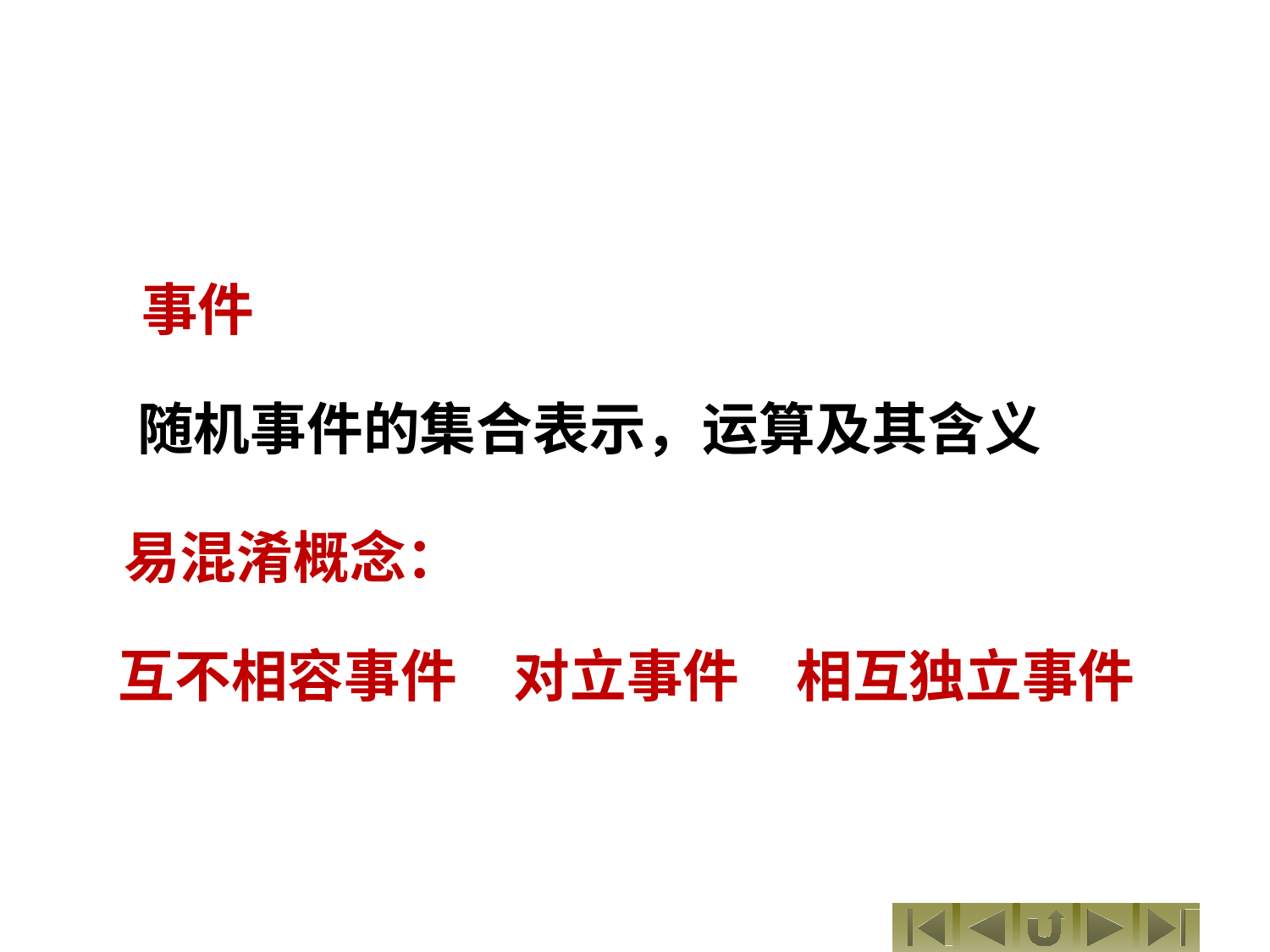

事件
随机事件的集合表示，运算及其含义
易混淆概念：
互不相容事件　对立事件　相互独立事件